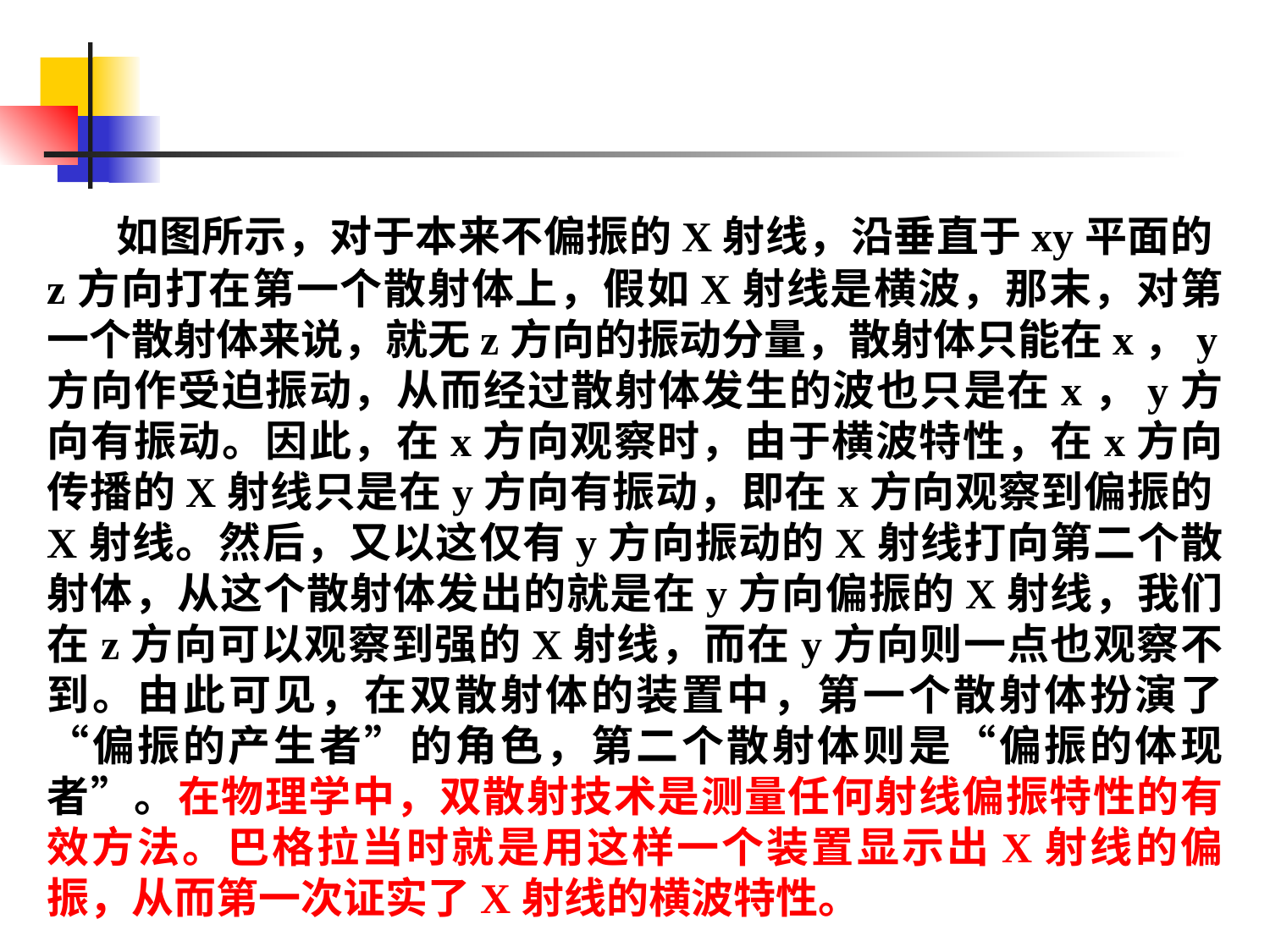

如图所示，对于本来不偏振的X射线，沿垂直于xy平面的z方向打在第一个散射体上，假如X射线是横波，那末，对第一个散射体来说，就无z方向的振动分量，散射体只能在x，y方向作受迫振动，从而经过散射体发生的波也只是在x，y方向有振动。因此，在x方向观察时，由于横波特性，在x方向传播的X射线只是在y方向有振动，即在x方向观察到偏振的X射线。然后，又以这仅有y方向振动的X射线打向第二个散射体，从这个散射体发出的就是在y方向偏振的X射线，我们在z方向可以观察到强的X射线，而在y方向则一点也观察不到。由此可见，在双散射体的装置中，第一个散射体扮演了“偏振的产生者”的角色，第二个散射体则是“偏振的体现者”。在物理学中，双散射技术是测量任何射线偏振特性的有效方法。巴格拉当时就是用这样一个装置显示出X射线的偏振，从而第一次证实了X射线的横波特性。